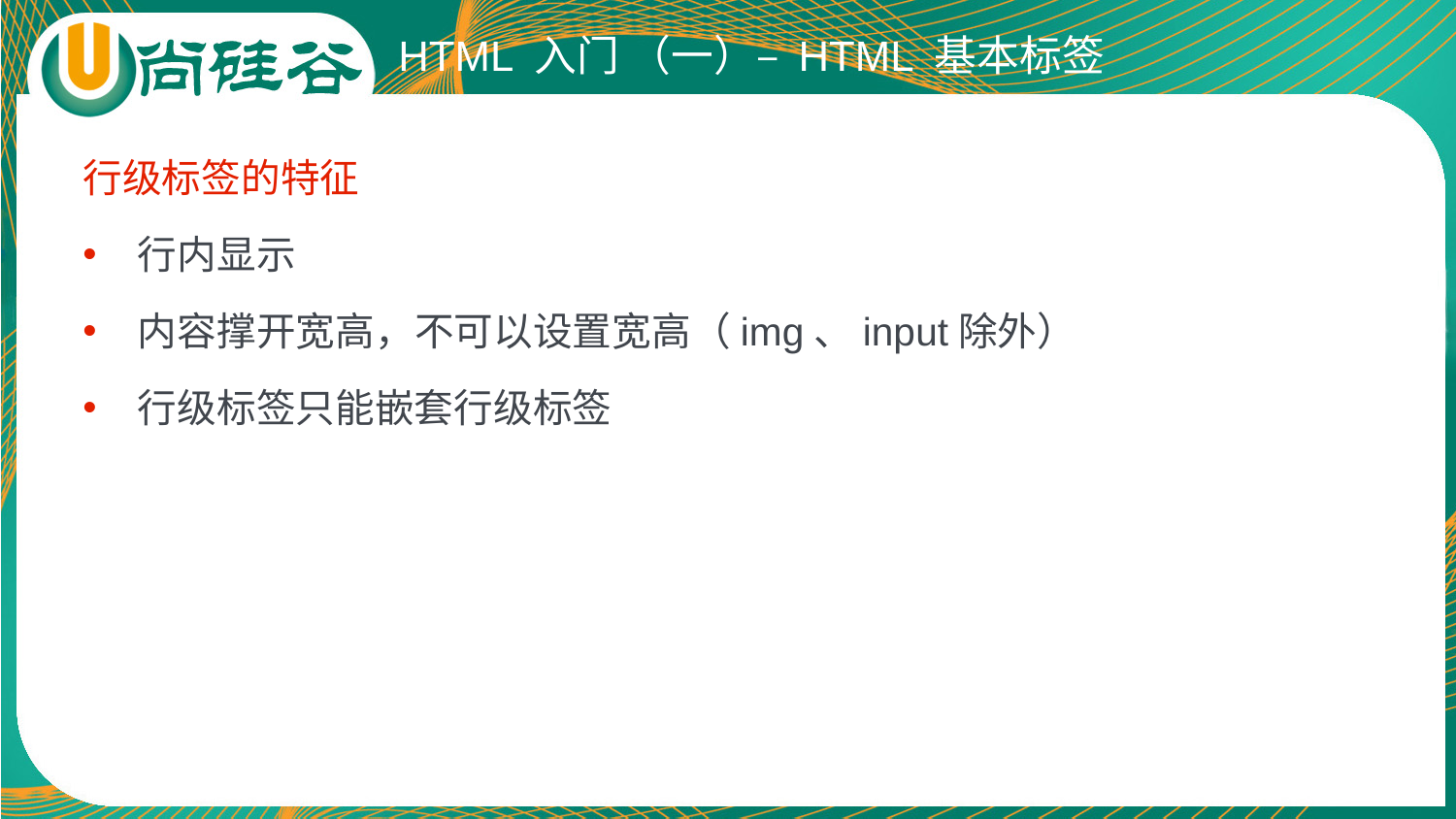

# HTML 入门 （一）– HTML 基本标签
行级标签的特征
行内显示
内容撑开宽高，不可以设置宽高（img、input除外）
行级标签只能嵌套行级标签